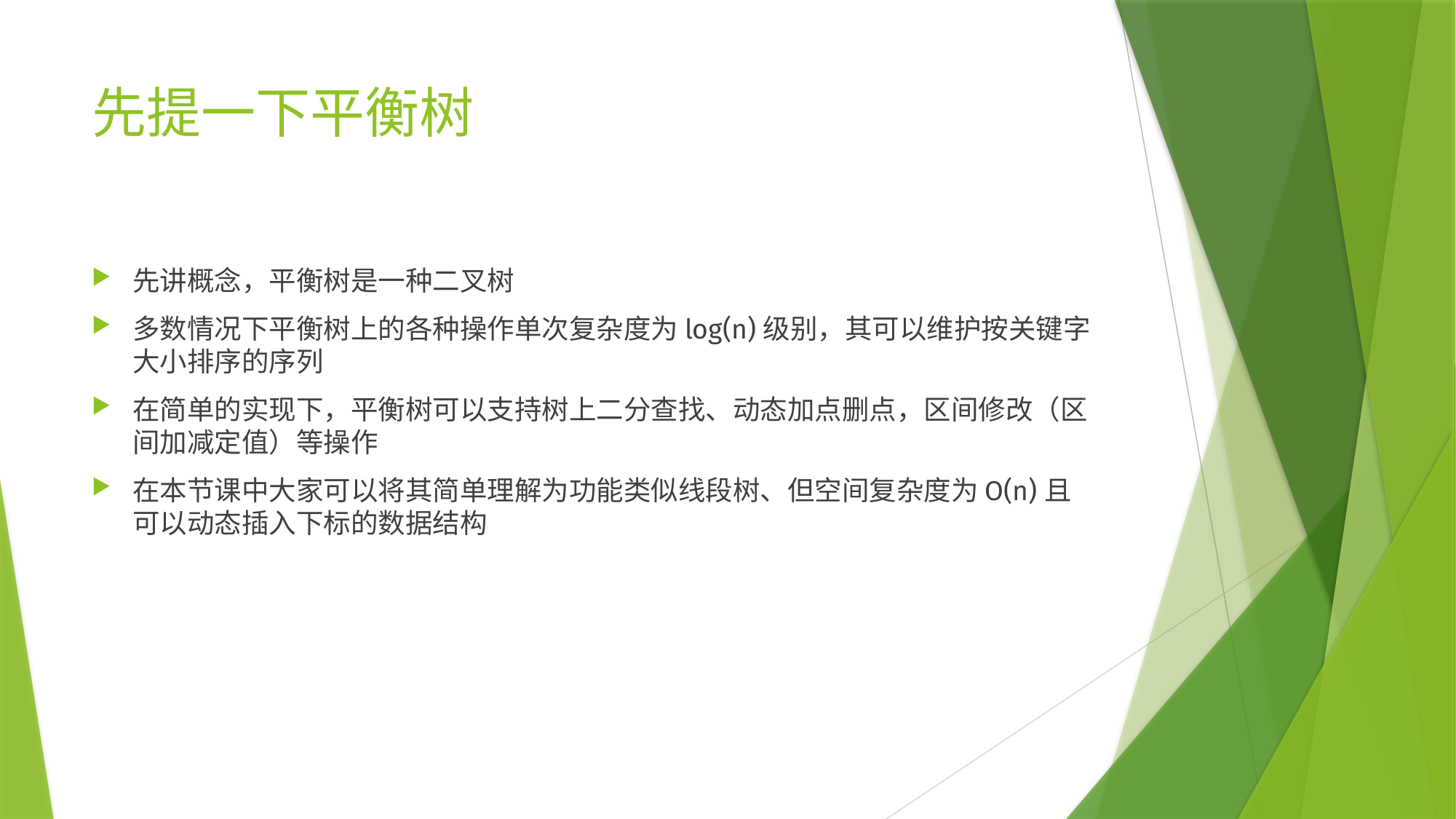

# 先提一下平衡树
先讲概念，平衡树是一种二叉树
多数情况下平衡树上的各种操作单次复杂度为log(n)级别，其可以维护按关键字大小排序的序列
在简单的实现下，平衡树可以支持树上二分查找、动态加点删点，区间修改（区间加减定值）等操作
在本节课中大家可以将其简单理解为功能类似线段树、但空间复杂度为O(n)且可以动态插入下标的数据结构